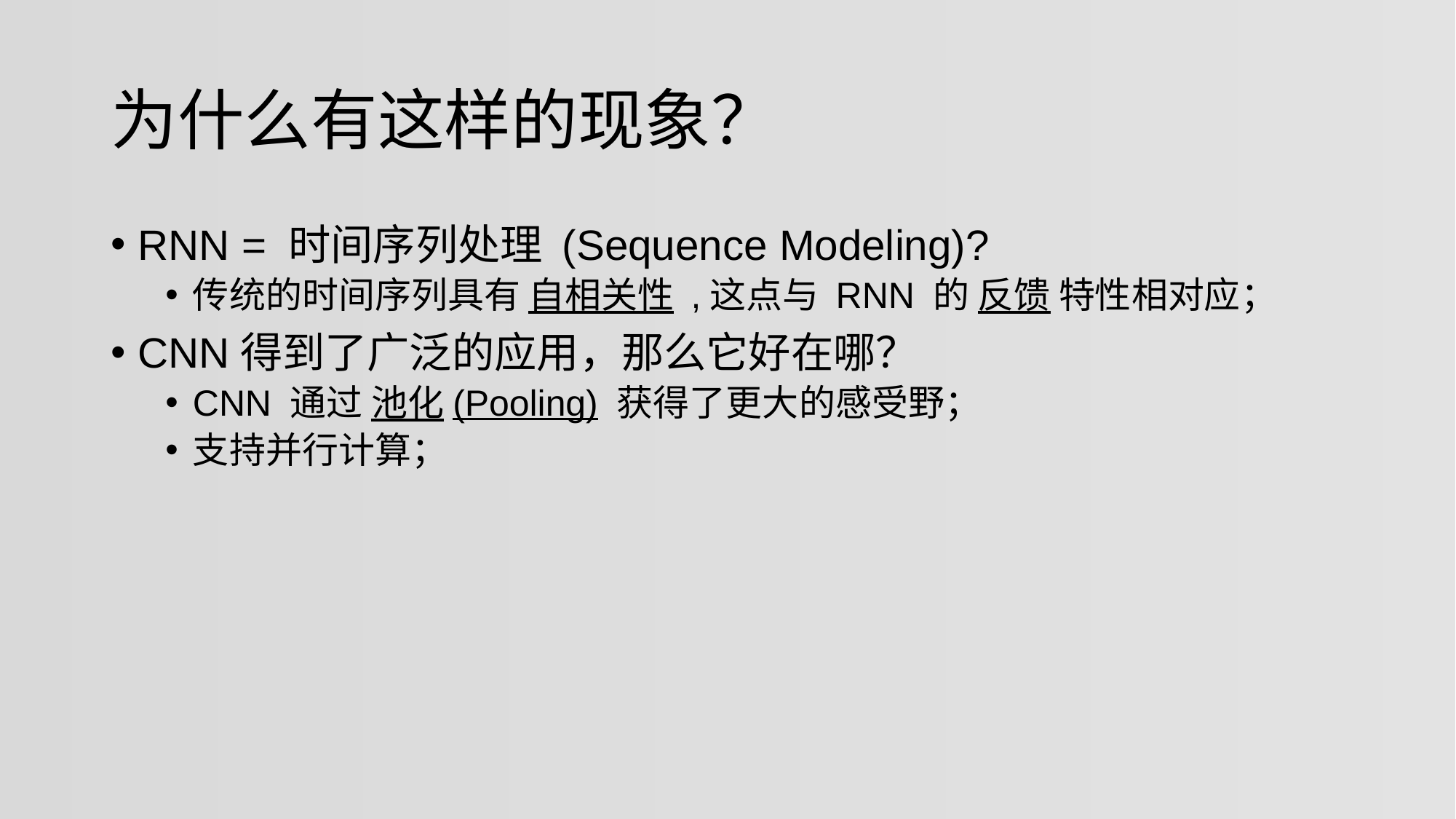

# 为什么有这样的现象？
RNN = 时间序列处理 (Sequence Modeling)?
传统的时间序列具有 自相关性 ,这点与 RNN 的 反馈 特性相对应；
CNN得到了广泛的应用，那么它好在哪？
CNN 通过 池化(Pooling) 获得了更大的感受野；
支持并行计算；